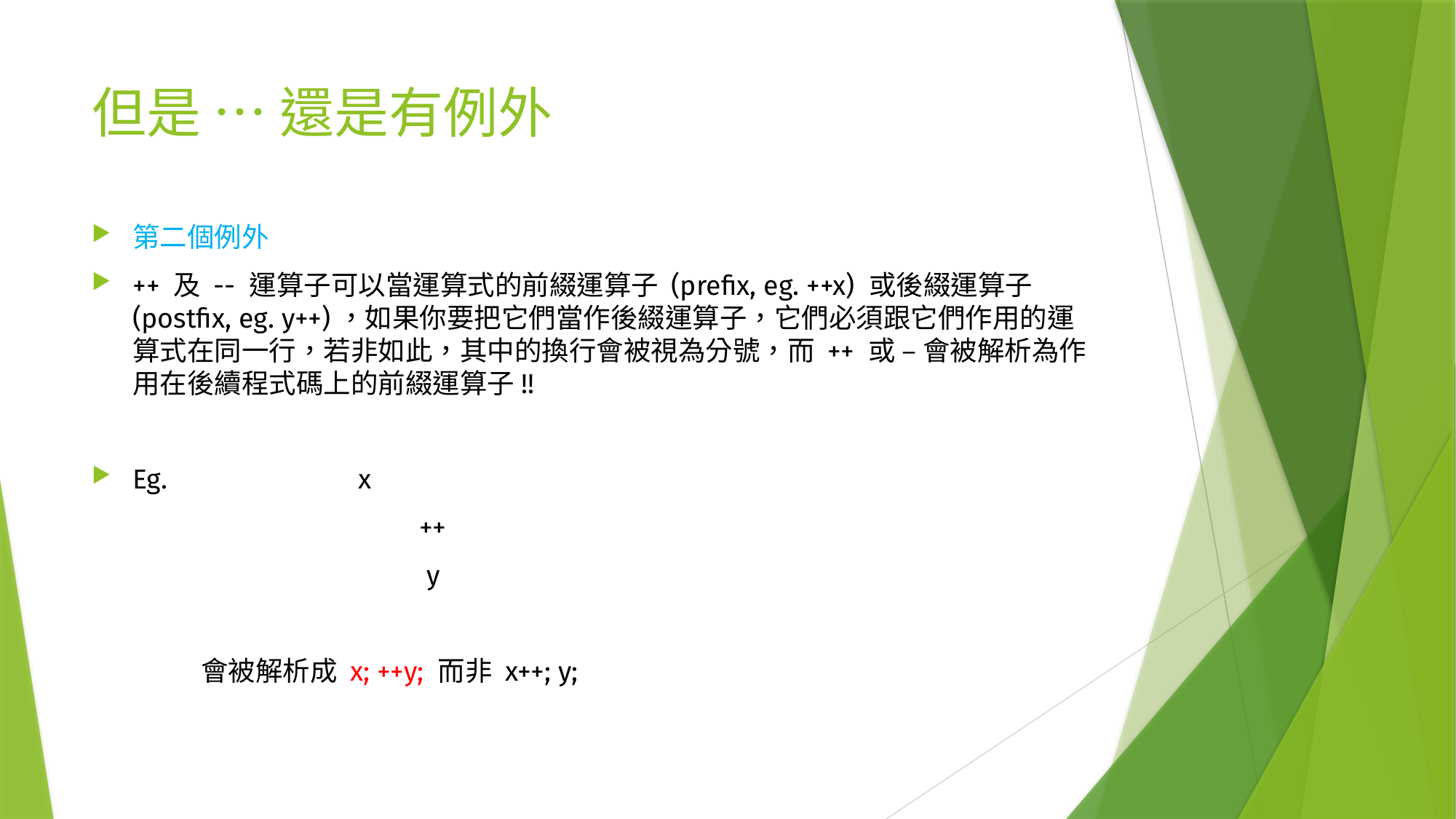

# 但是 … 還是有例外
第二個例外
++ 及 -- 運算子可以當運算式的前綴運算子 (prefix, eg. ++x) 或後綴運算子 (postfix, eg. y++)，如果你要把它們當作後綴運算子，它們必須跟它們作用的運算式在同一行，若非如此，其中的換行會被視為分號，而 ++ 或 – 會被解析為作用在後續程式碼上的前綴運算子!!

Eg. 		 x
			++
	 		 y

	會被解析成 x; ++y; 而非 x++; y;